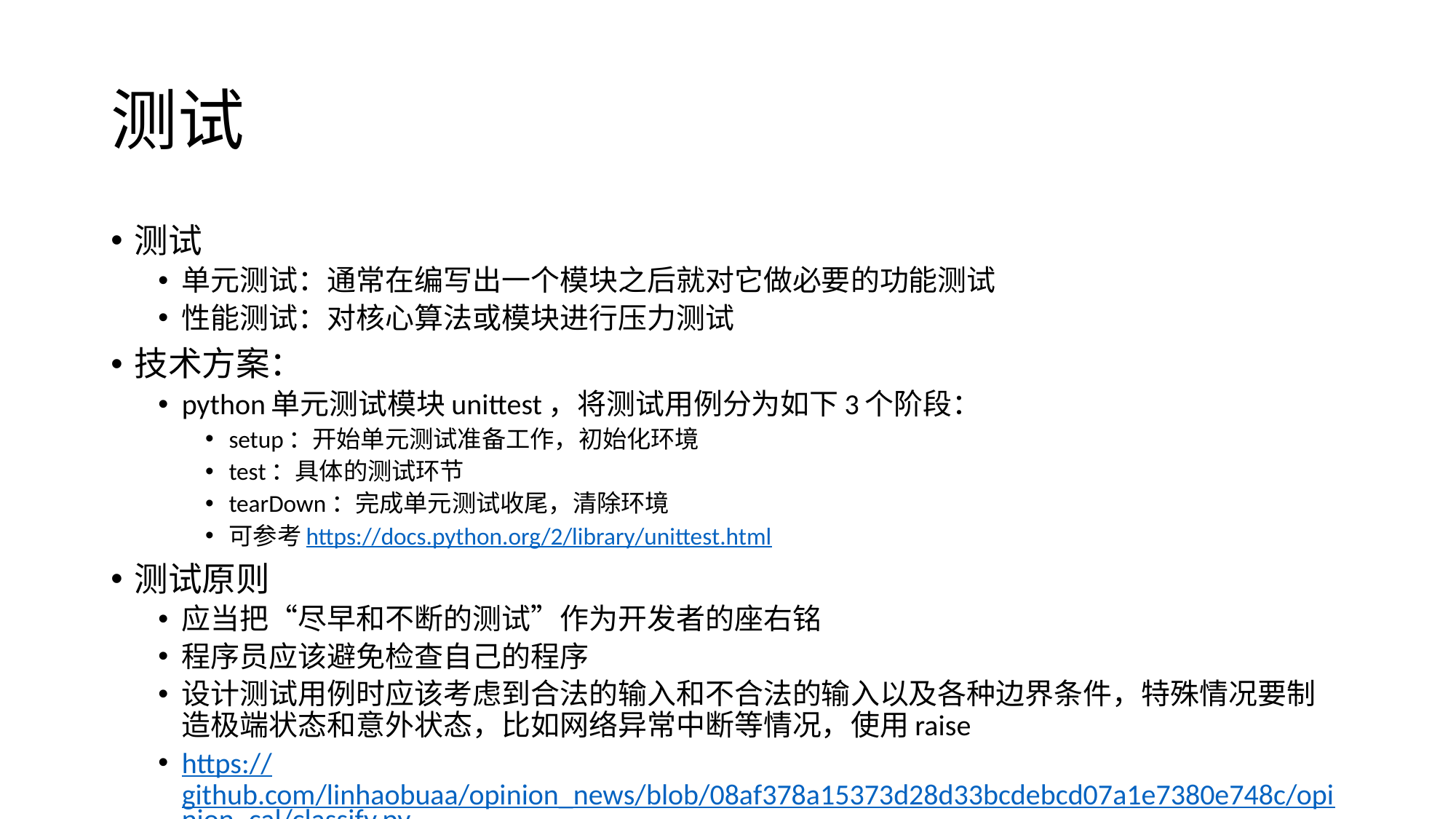

# 测试
测试
单元测试：通常在编写出一个模块之后就对它做必要的功能测试
性能测试：对核心算法或模块进行压力测试
技术方案：
python单元测试模块unittest，将测试用例分为如下3个阶段：
setup：开始单元测试准备工作，初始化环境
test：具体的测试环节
tearDown：完成单元测试收尾，清除环境
可参考https://docs.python.org/2/library/unittest.html
测试原则
应当把“尽早和不断的测试”作为开发者的座右铭
程序员应该避免检查自己的程序
设计测试用例时应该考虑到合法的输入和不合法的输入以及各种边界条件，特殊情况要制造极端状态和意外状态，比如网络异常中断等情况，使用raise
https://github.com/linhaobuaa/opinion_news/blob/08af378a15373d28d33bcdebcd07a1e7380e748c/opinion_cal/classify.py